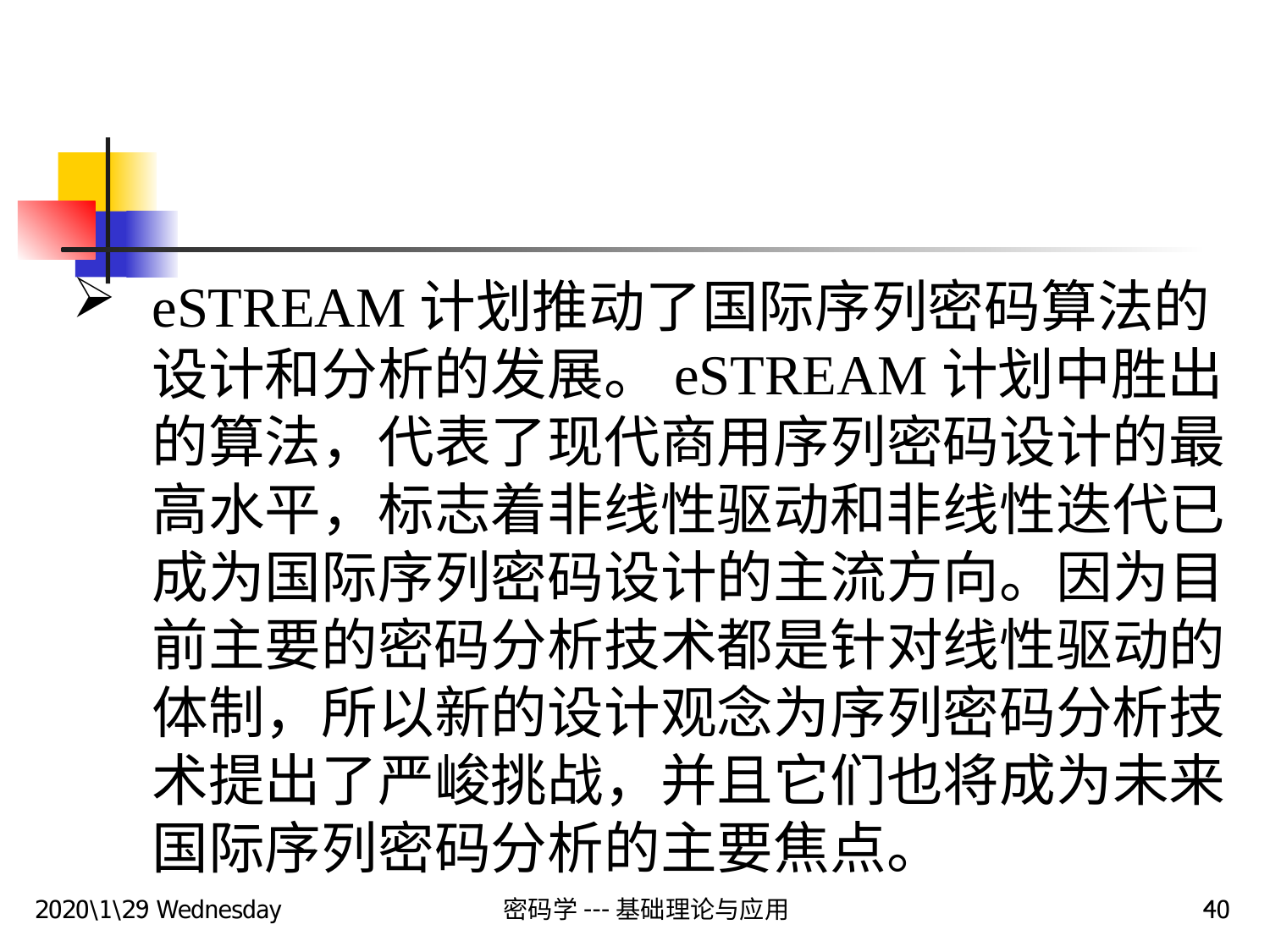

eSTREAM计划推动了国际序列密码算法的设计和分析的发展。eSTREAM计划中胜出的算法，代表了现代商用序列密码设计的最高水平，标志着非线性驱动和非线性迭代已成为国际序列密码设计的主流方向。因为目前主要的密码分析技术都是针对线性驱动的体制，所以新的设计观念为序列密码分析技术提出了严峻挑战，并且它们也将成为未来国际序列密码分析的主要焦点。
2020\1\29 Wednesday
密码学---基础理论与应用
40